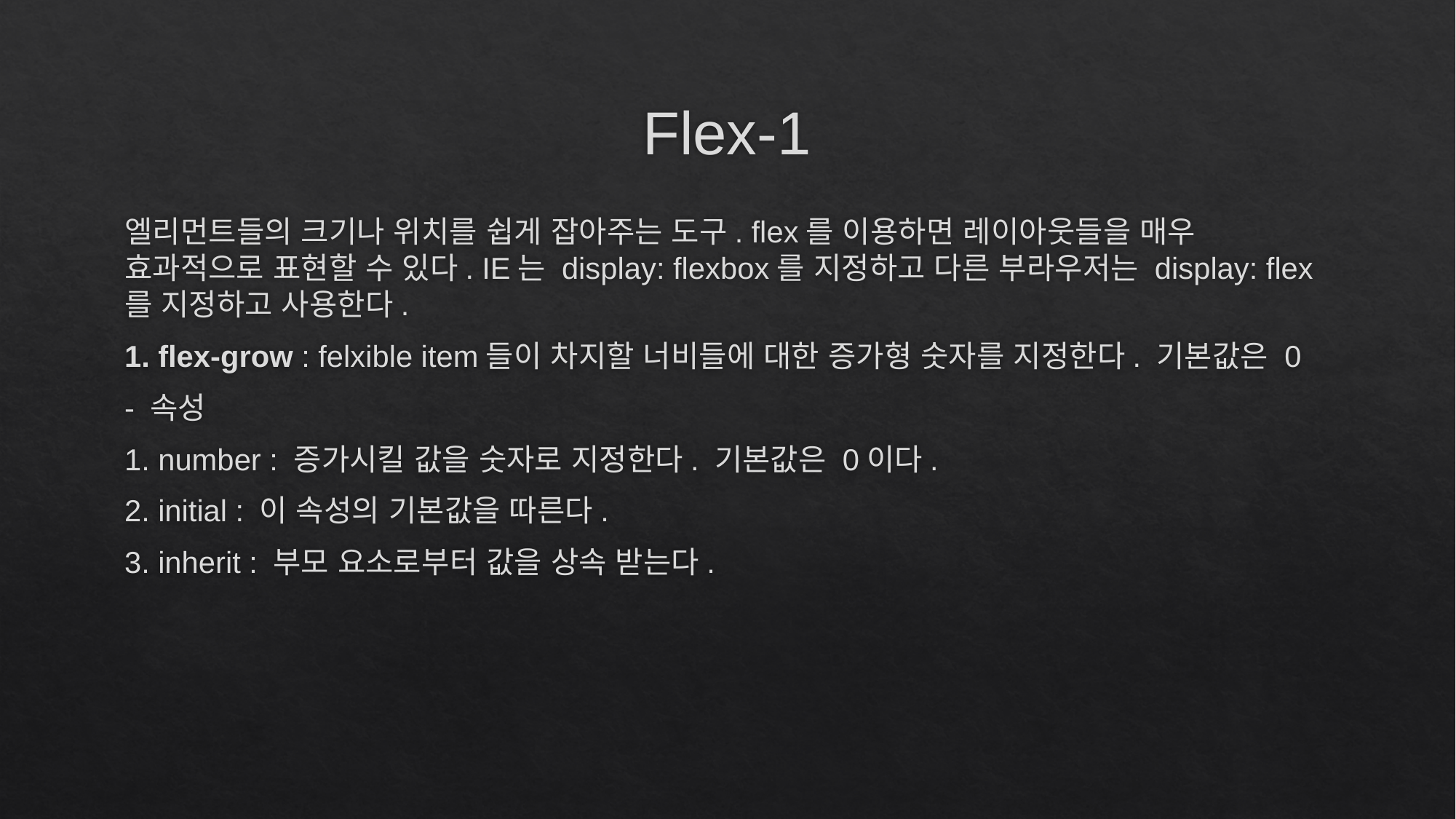

# Flex-1
엘리먼트들의 크기나 위치를 쉽게 잡아주는 도구. flex를 이용하면 레이아웃들을 매우 효과적으로 표현할 수 있다. IE는 display: flexbox를 지정하고 다른 부라우저는 display: flex를 지정하고 사용한다.
1. flex-grow : felxible item들이 차지할 너비들에 대한 증가형 숫자를 지정한다. 기본값은 0
- 속성
1. number : 증가시킬 값을 숫자로 지정한다. 기본값은 0이다.
2. initial : 이 속성의 기본값을 따른다.
3. inherit : 부모 요소로부터 값을 상속 받는다.